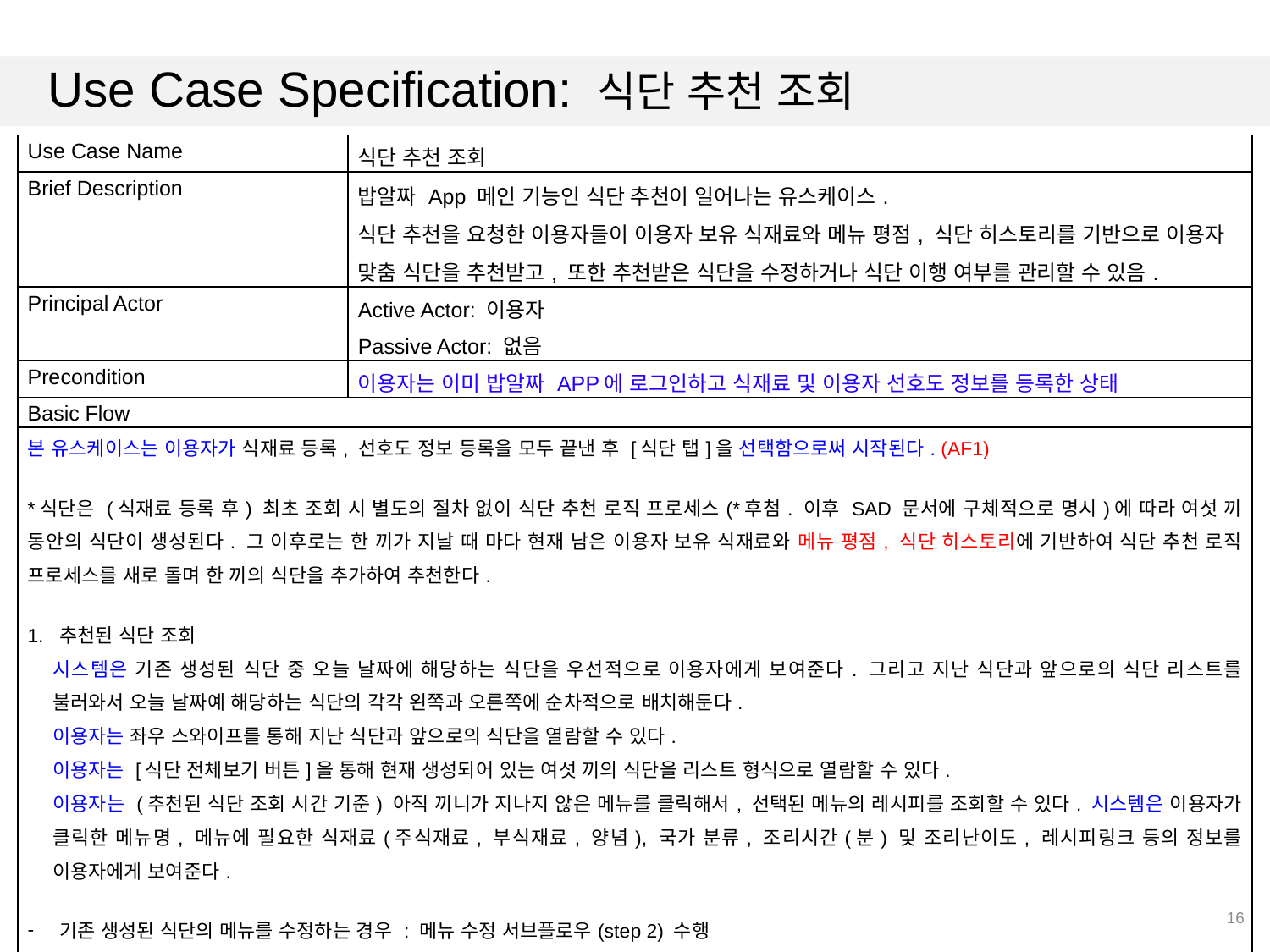

# Use Case Specification: 식단 추천 조회
| Use Case Name | 식단 추천 조회 |
| --- | --- |
| Brief Description | 밥알짜 App 메인 기능인 식단 추천이 일어나는 유스케이스. 식단 추천을 요청한 이용자들이 이용자 보유 식재료와 메뉴 평점, 식단 히스토리를 기반으로 이용자 맞춤 식단을 추천받고, 또한 추천받은 식단을 수정하거나 식단 이행 여부를 관리할 수 있음. |
| Principal Actor | Active Actor: 이용자 Passive Actor: 없음 |
| Precondition | 이용자는 이미 밥알짜 APP에 로그인하고 식재료 및 이용자 선호도 정보를 등록한 상태 |
| Basic Flow |  |
| 본 유스케이스는 이용자가 식재료 등록, 선호도 정보 등록을 모두 끝낸 후 [식단 탭]을 선택함으로써 시작된다. (AF1) \*식단은 (식재료 등록 후) 최초 조회 시 별도의 절차 없이 식단 추천 로직 프로세스(\*후첨. 이후 SAD 문서에 구체적으로 명시)에 따라 여섯 끼 동안의 식단이 생성된다. 그 이후로는 한 끼가 지날 때 마다 현재 남은 이용자 보유 식재료와 메뉴 평점, 식단 히스토리에 기반하여 식단 추천 로직 프로세스를 새로 돌며 한 끼의 식단을 추가하여 추천한다. 추천된 식단 조회 시스템은 기존 생성된 식단 중 오늘 날짜에 해당하는 식단을 우선적으로 이용자에게 보여준다. 그리고 지난 식단과 앞으로의 식단 리스트를 불러와서 오늘 날짜예 해당하는 식단의 각각 왼쪽과 오른쪽에 순차적으로 배치해둔다. 이용자는 좌우 스와이프를 통해 지난 식단과 앞으로의 식단을 열람할 수 있다. 이용자는 [식단 전체보기 버튼]을 통해 현재 생성되어 있는 여섯 끼의 식단을 리스트 형식으로 열람할 수 있다. 이용자는 (추천된 식단 조회 시간 기준) 아직 끼니가 지나지 않은 메뉴를 클릭해서, 선택된 메뉴의 레시피를 조회할 수 있다. 시스템은 이용자가 클릭한 메뉴명, 메뉴에 필요한 식재료(주식재료, 부식재료, 양념), 국가 분류, 조리시간(분) 및 조리난이도, 레시피링크 등의 정보를 이용자에게 보여준다. 기존 생성된 식단의 메뉴를 수정하는 경우 : 메뉴 수정 서브플로우(step 2) 수행 (식단 조회 시간 기준) 끼니가 지나간 메뉴의 이행 여부를 관리하는 경우 : 식단 이행 여부 관리 서브플로우(step 3) 수행 |  |
16